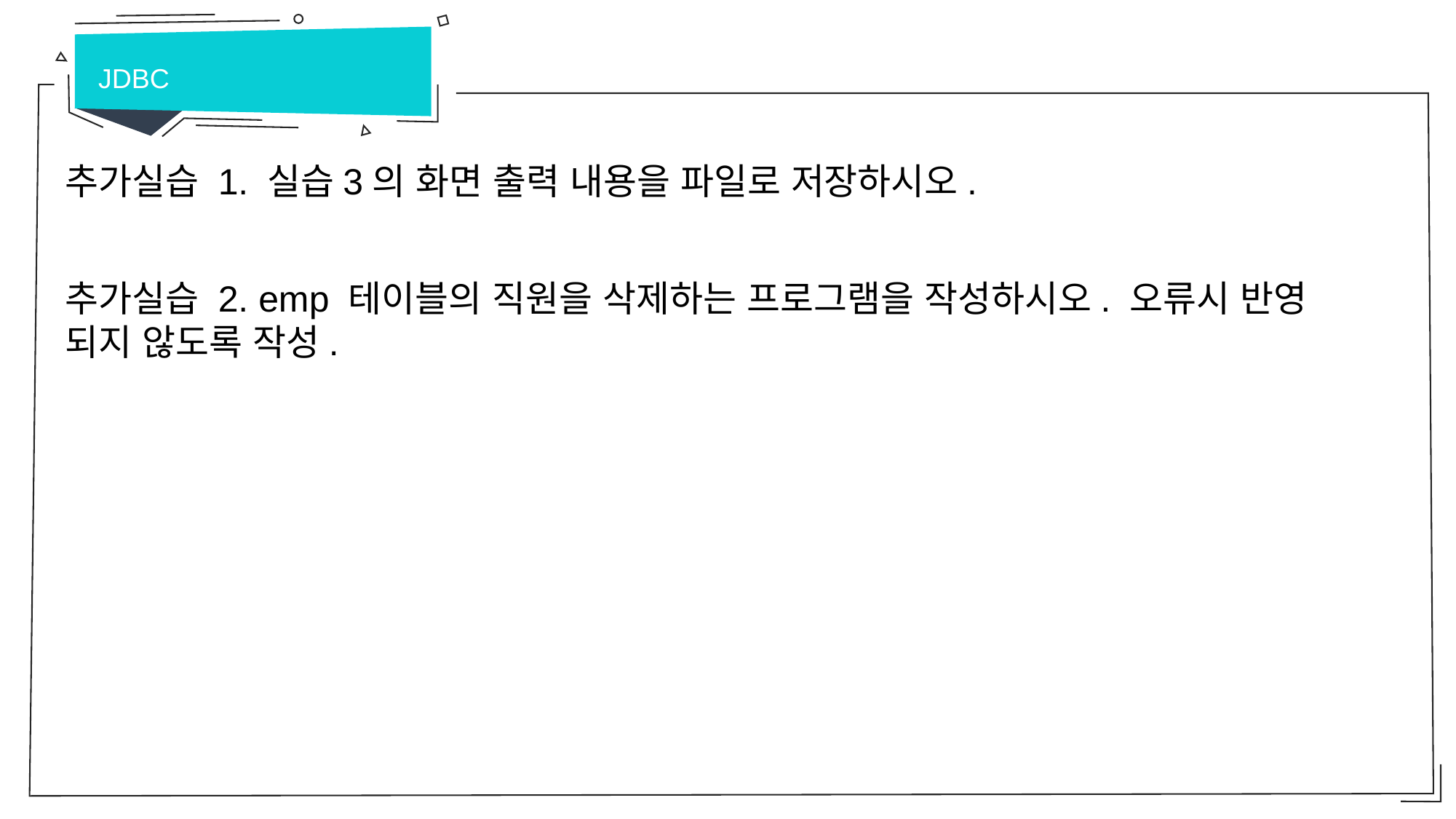

JDBC
추가실습 1. 실습3의 화면 출력 내용을 파일로 저장하시오.

추가실습 2. emp 테이블의 직원을 삭제하는 프로그램을 작성하시오. 오류시 반영 되지 않도록 작성.